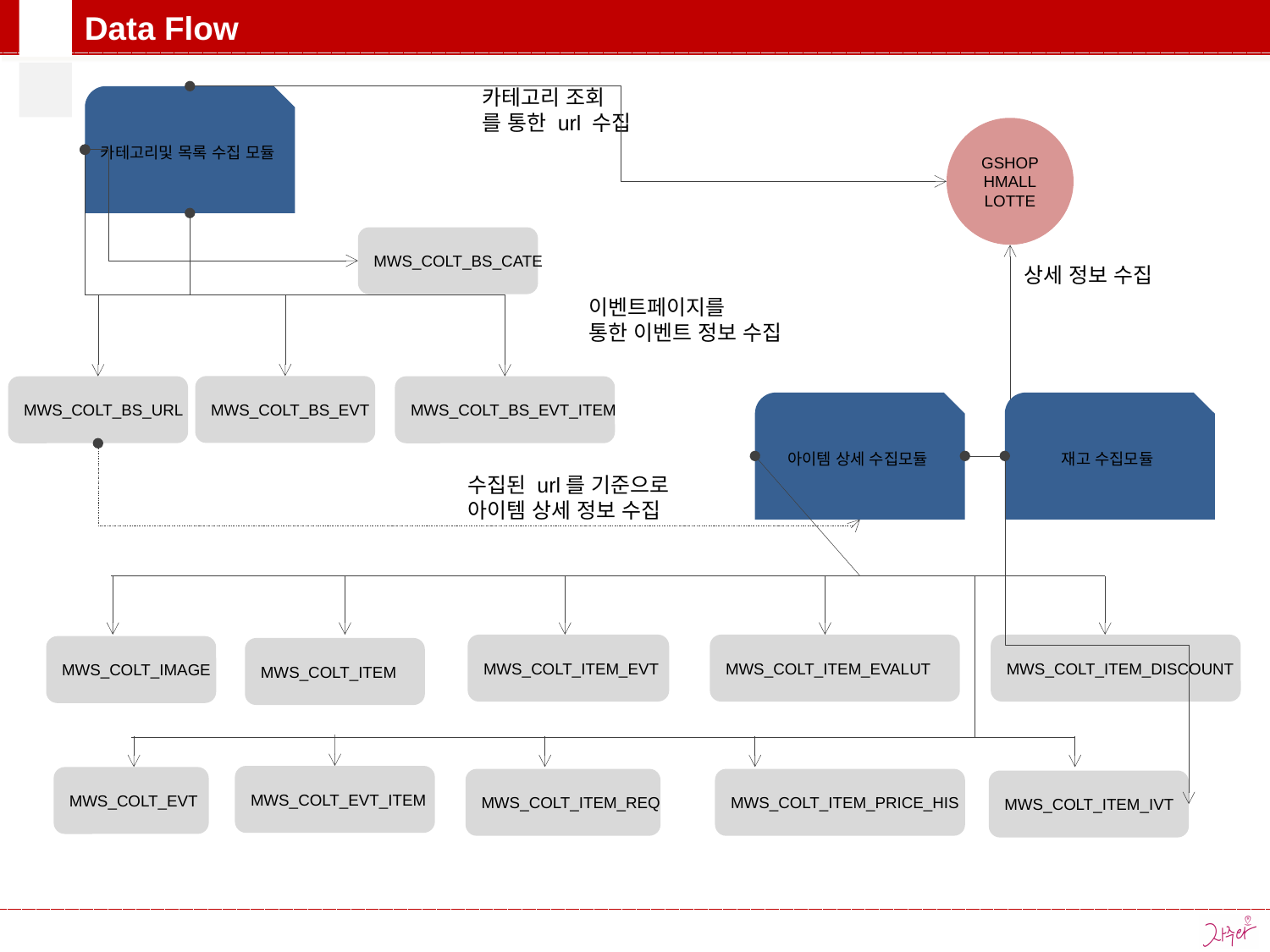

# Data Flow
카테고리 조회
를 통한 url 수집
카테고리및 목록 수집 모듈
GSHOP
HMALL
LOTTE
MWS_COLT_BS_CATE
상세 정보 수집
이벤트페이지를
통한 이벤트 정보 수집
MWS_COLT_BS_EVT
MWS_COLT_BS_URL
MWS_COLT_BS_EVT_ITEM
아이템 상세 수집모듈
재고 수집모듈
수집된 url를 기준으로
아이템 상세 정보 수집
MWS_COLT_ITEM_DISCOUNT
MWS_COLT_ITEM_EVT
MWS_COLT_ITEM_EVALUT
MWS_COLT_IMAGE
MWS_COLT_ITEM
MWS_COLT_EVT_ITEM
MWS_COLT_EVT
MWS_COLT_ITEM_REQ
MWS_COLT_ITEM_PRICE_HIS
MWS_COLT_ITEM_IVT